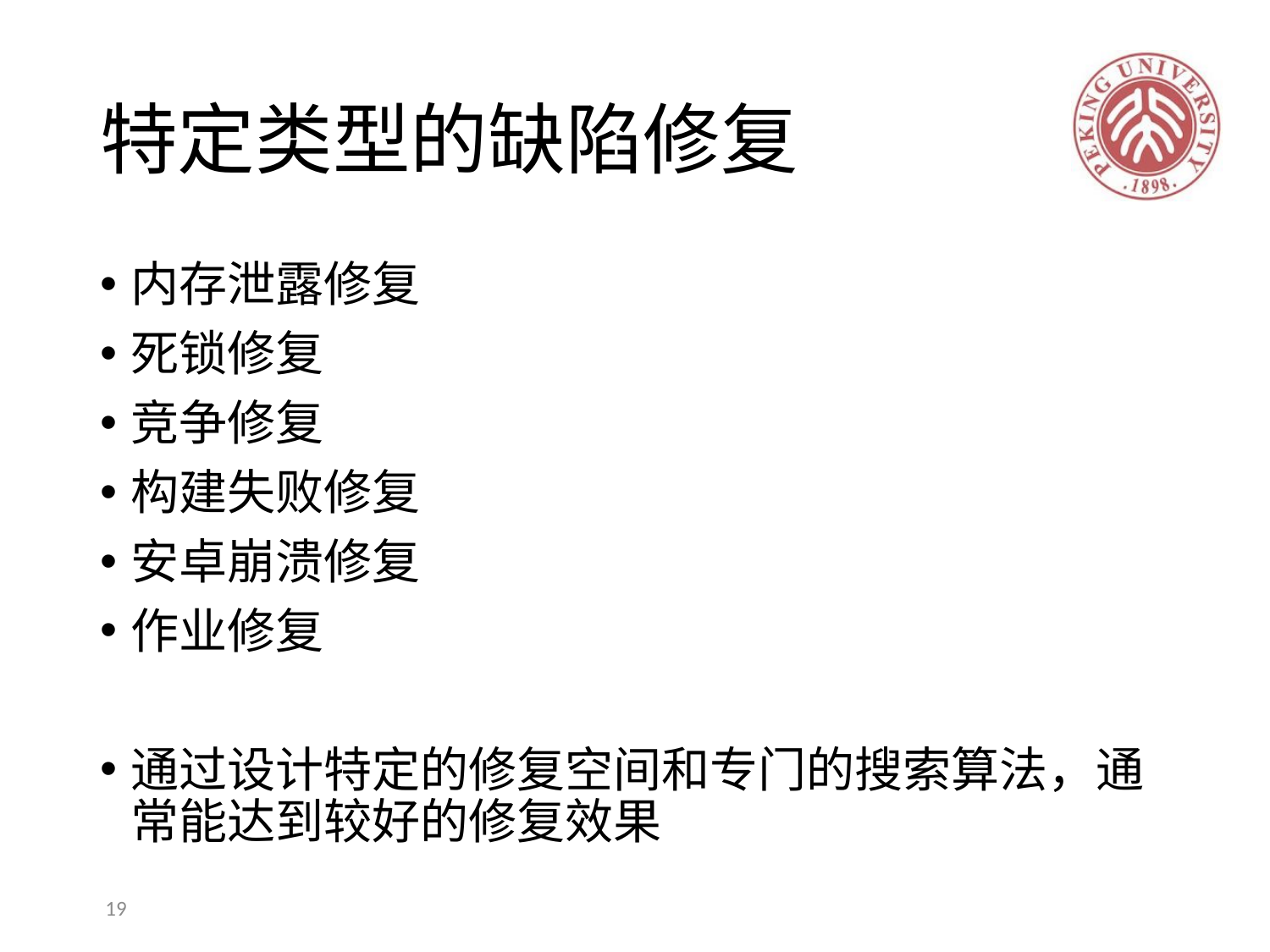

# 特定类型的缺陷修复
内存泄露修复
死锁修复
竞争修复
构建失败修复
安卓崩溃修复
作业修复

通过设计特定的修复空间和专门的搜索算法，通常能达到较好的修复效果

19